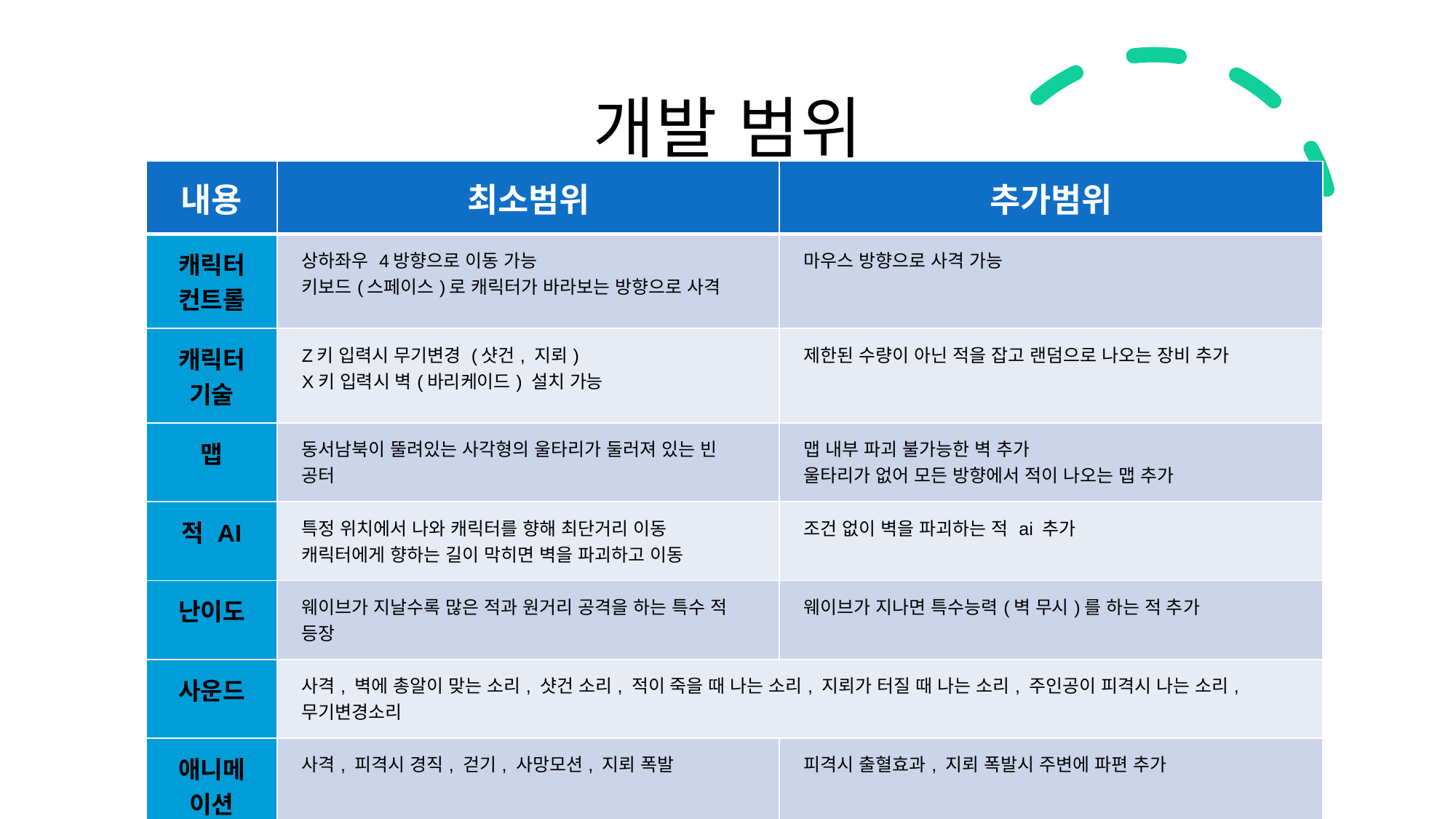

# 개발 범위

| 내용 | 최소범위 | 추가범위 |
| --- | --- | --- |
| 캐릭터 컨트롤 | 상하좌우 4방향으로 이동 가능 키보드(스페이스)로 캐릭터가 바라보는 방향으로 사격 | 마우스 방향으로 사격 가능 |
| 캐릭터 기술 | Z키 입력시 무기변경 (샷건, 지뢰) X키 입력시 벽(바리케이드) 설치 가능 | 제한된 수량이 아닌 적을 잡고 랜덤으로 나오는 장비 추가 |
| 맵 | 동서남북이 뚤려있는 사각형의 울타리가 둘러져 있는 빈 공터 | 맵 내부 파괴 불가능한 벽 추가 울타리가 없어 모든 방향에서 적이 나오는 맵 추가 |
| 적 AI | 특정 위치에서 나와 캐릭터를 향해 최단거리 이동 캐릭터에게 향하는 길이 막히면 벽을 파괴하고 이동 | 조건 없이 벽을 파괴하는 적 ai 추가 |
| 난이도 | 웨이브가 지날수록 많은 적과 원거리 공격을 하는 특수 적 등장 | 웨이브가 지나면 특수능력(벽 무시)를 하는 적 추가 |
| 사운드 | 사격, 벽에 총알이 맞는 소리, 샷건 소리, 적이 죽을 때 나는 소리, 지뢰가 터질 때 나는 소리, 주인공이 피격시 나는 소리, 무기변경소리 |  |
| 애니메이션 | 사격, 피격시 경직, 걷기, 사망모션, 지뢰 폭발 | 피격시 출혈효과, 지뢰 폭발시 주변에 파편 추가 |